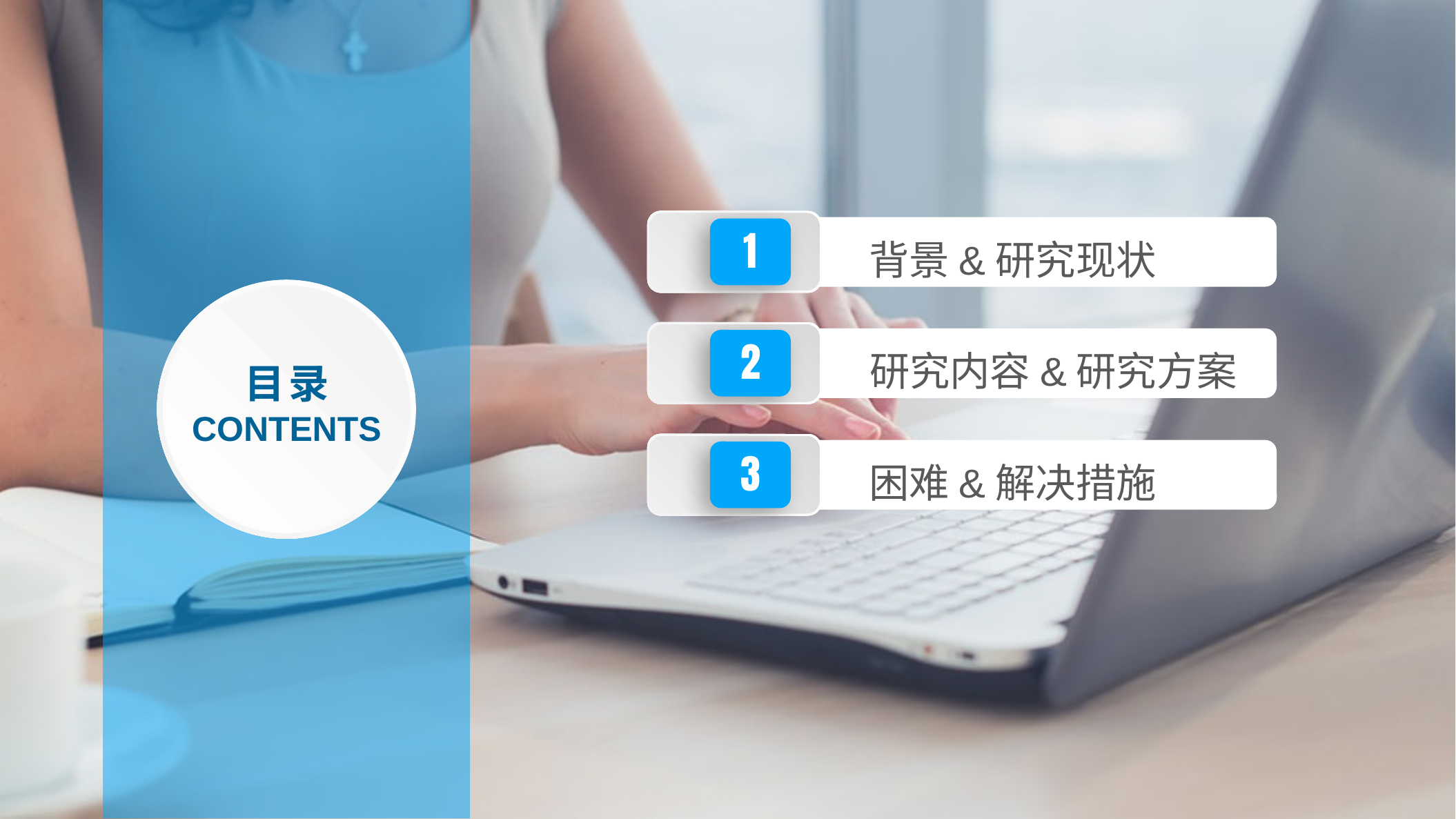

1
背景&研究现状

目录
contents

2
研究内容&研究方案

3
困难&解决措施